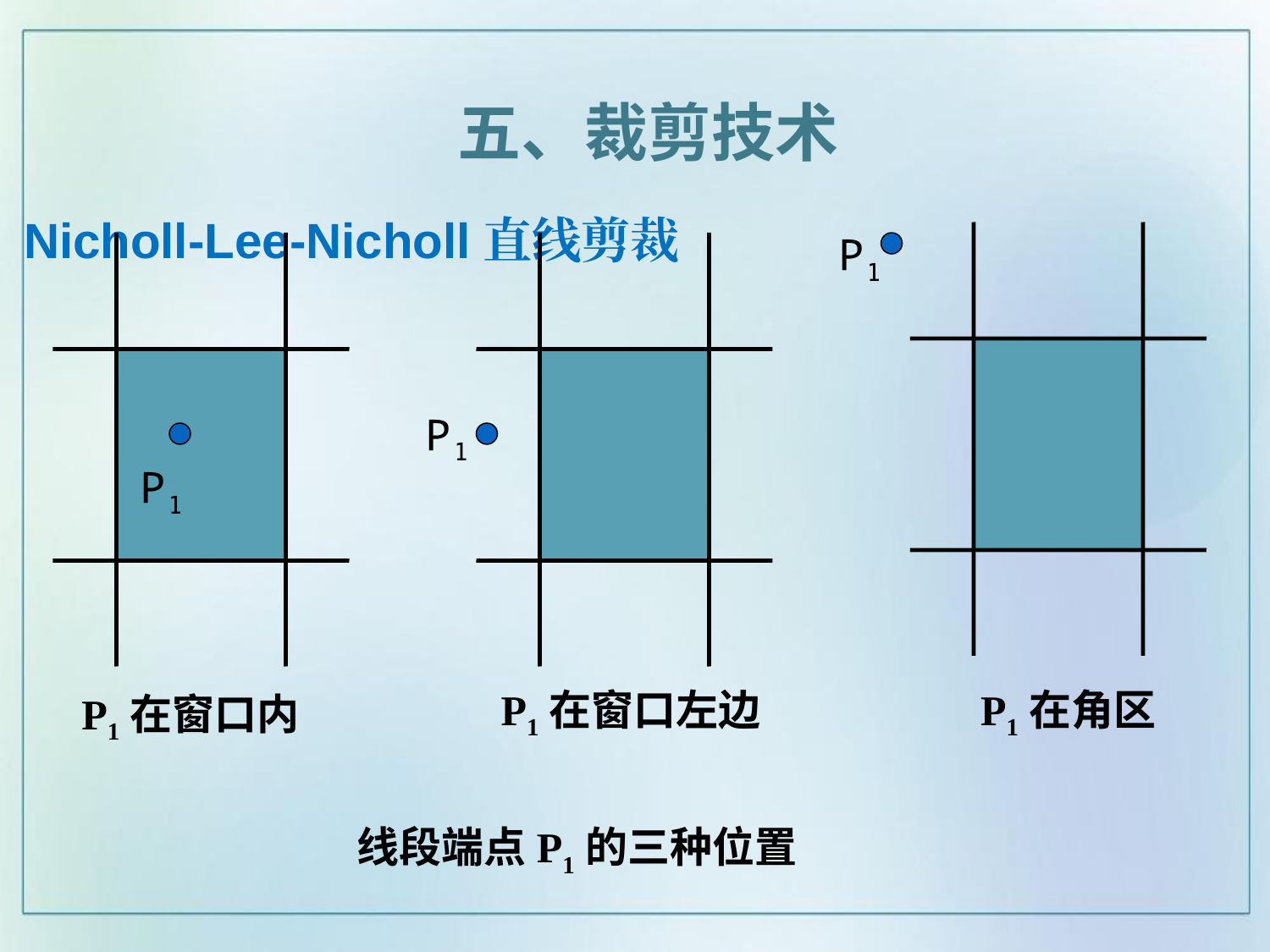

五、裁剪技术
# Nicholl-Lee-Nicholl直线剪裁
P1

P1

P1

P1在窗口左边
P1在角区
P1在窗口内
线段端点P1的三种位置